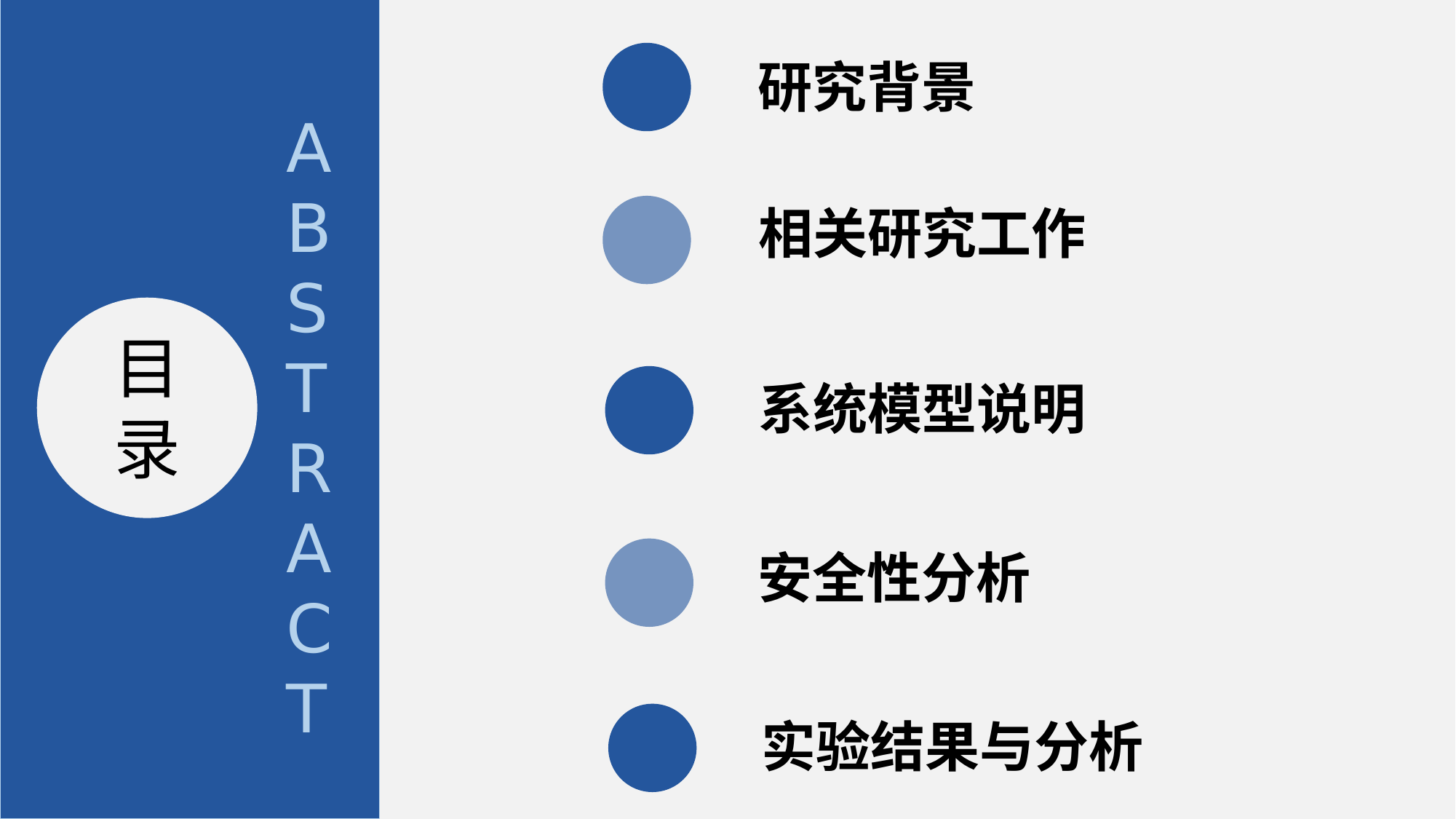

研究背景
ABSTRACT
相关研究工作

目录

系统模型说明
安全性分析

实验结果与分析